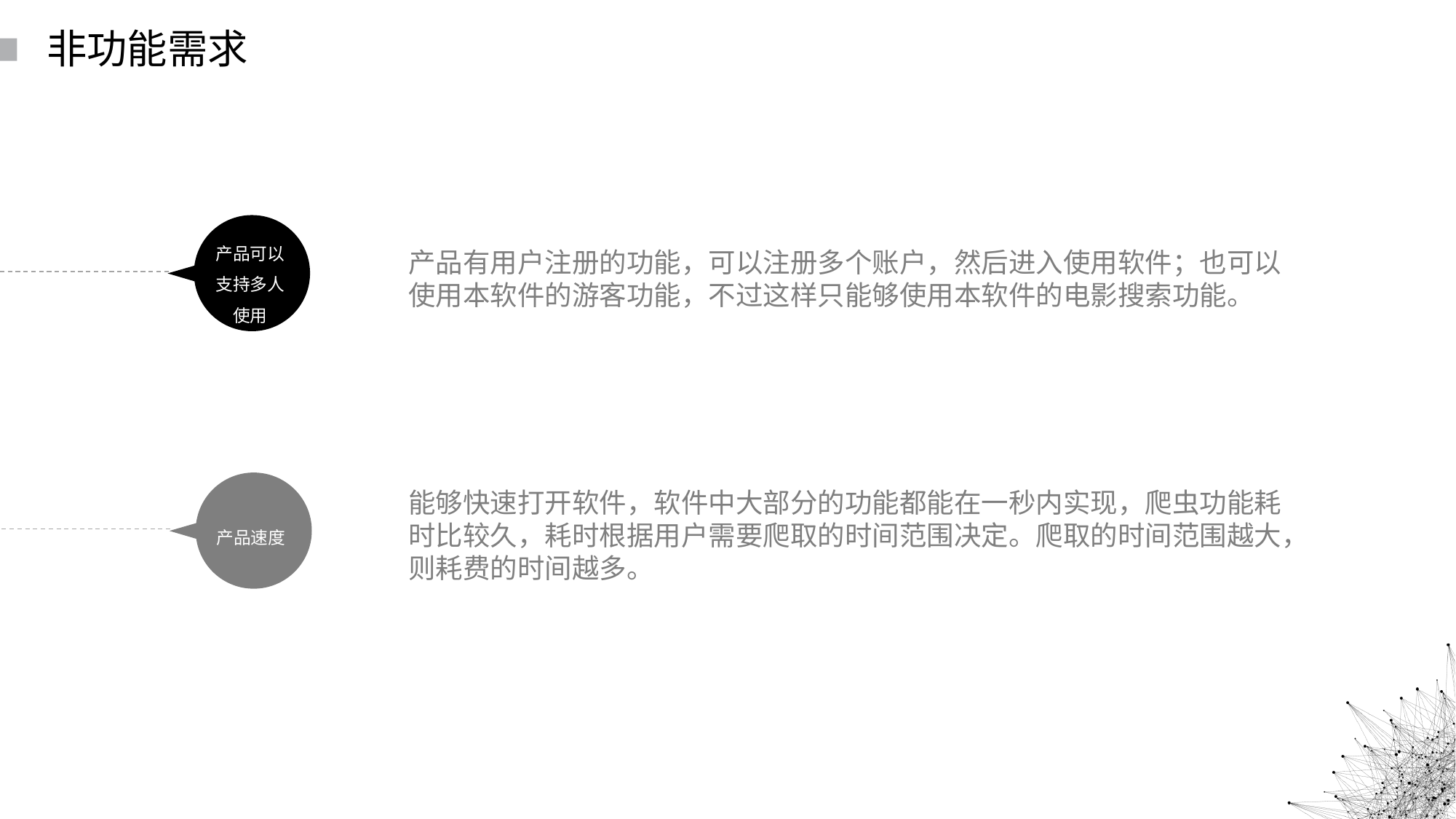

读书派booklist免费出品
禁止任何二次分享、售卖
本人法律专业，请勿以身试法
读书派booklist免费出品
这部分内容不影响PPT播放
尊重原创，请勿以身试法，二次分享或倒卖

非功能需求

产品可以支持多人使用
产品有用户注册的功能，可以注册多个账户，然后进入使用软件；也可以使用本软件的游客功能，不过这样只能够使用本软件的电影搜索功能。

能够快速打开软件，软件中大部分的功能都能在一秒内实现，爬虫功能耗时比较久，耗时根据用户需要爬取的时间范围决定。爬取的时间范围越大，则耗费的时间越多。
产品速度